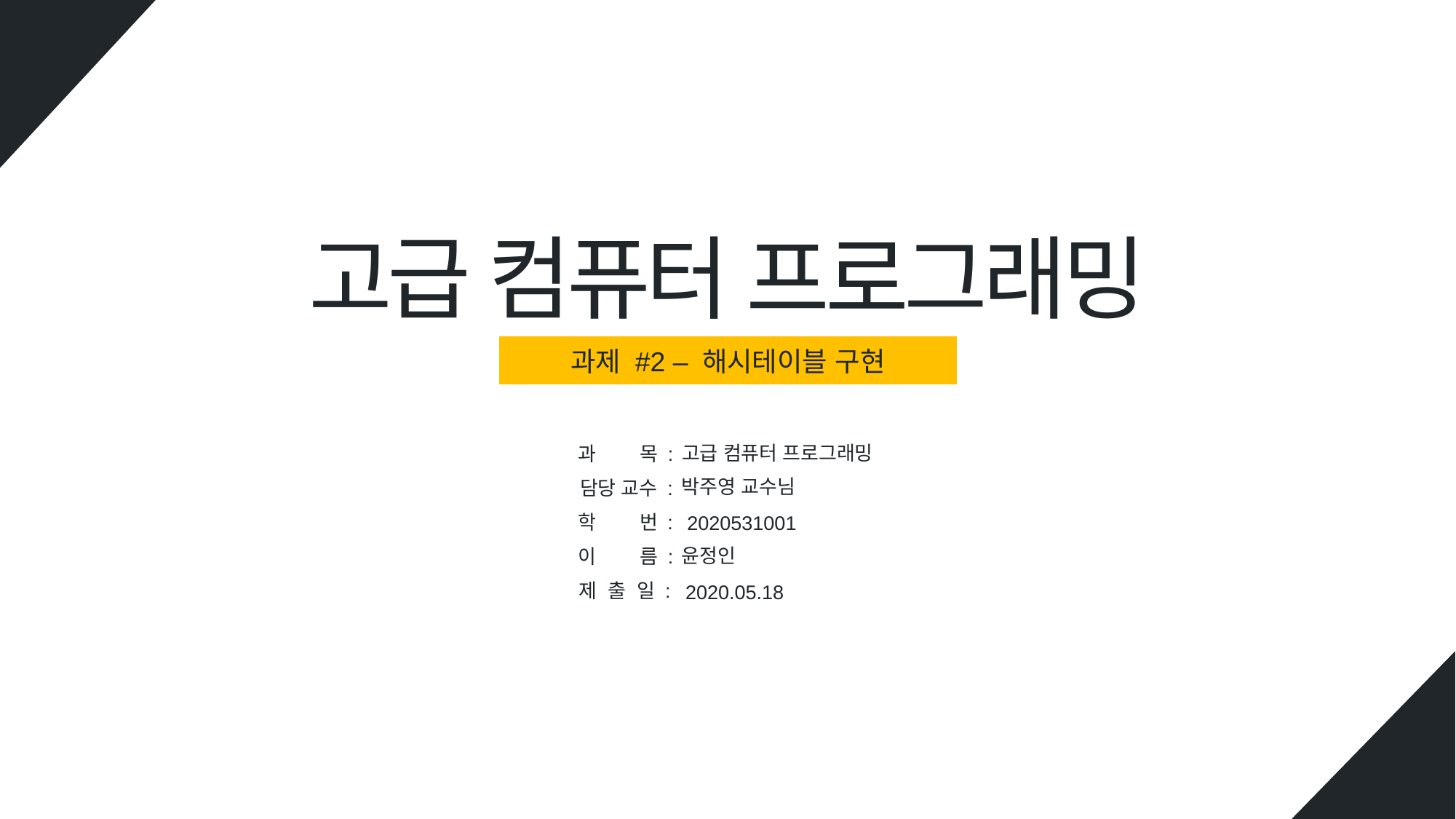

고급 컴퓨터 프로그래밍
과제 #2 – 해시테이블 구현
고급 컴퓨터 프로그래밍
과        목 :
박주영 교수님
담당 교수 :
학        번 :
2020531001
윤정인
이        름 :
제  출  일 :
2020.05.18